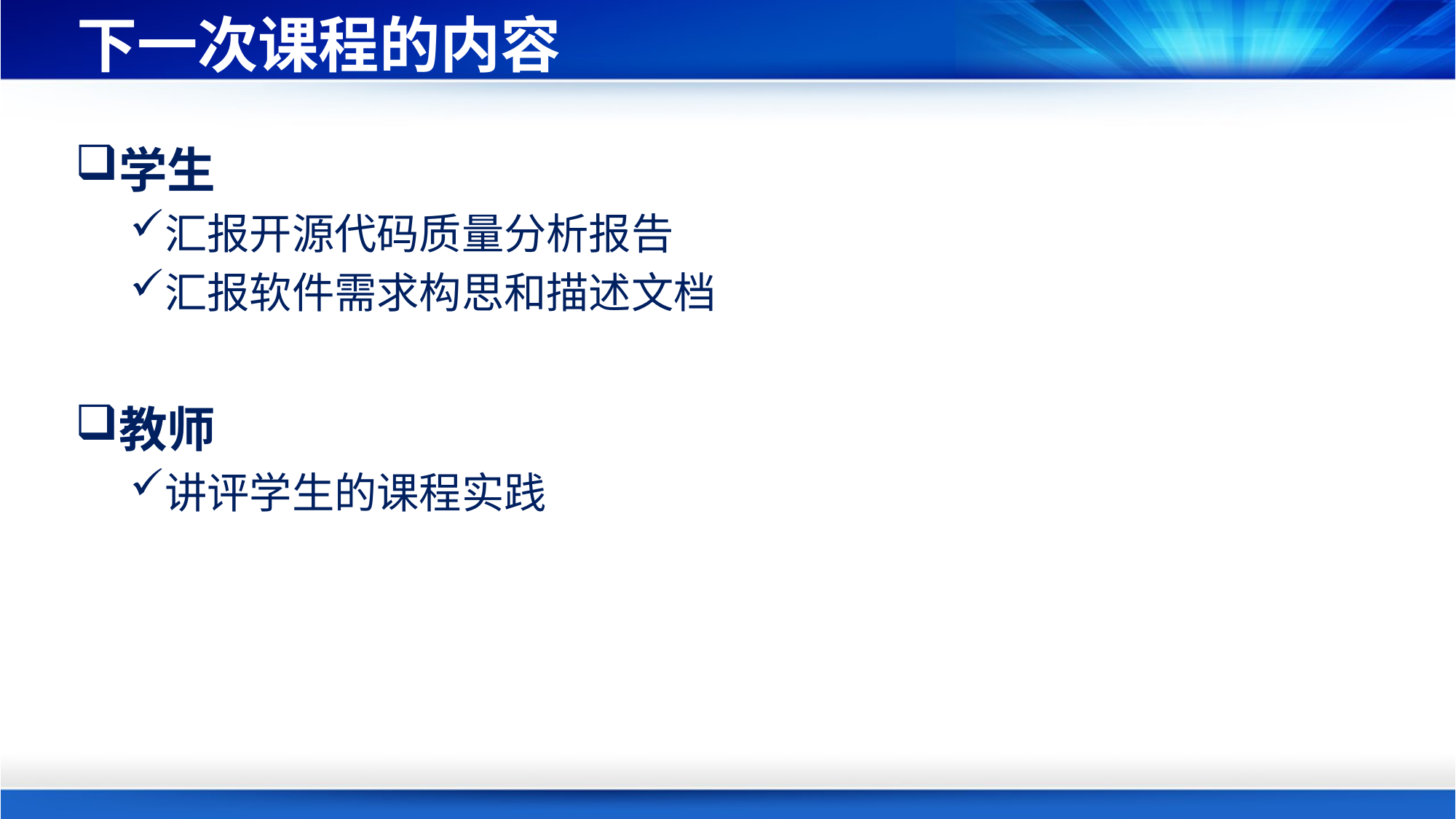

# 下一次课程的内容
学生
汇报开源代码质量分析报告
汇报软件需求构思和描述文档

教师
讲评学生的课程实践